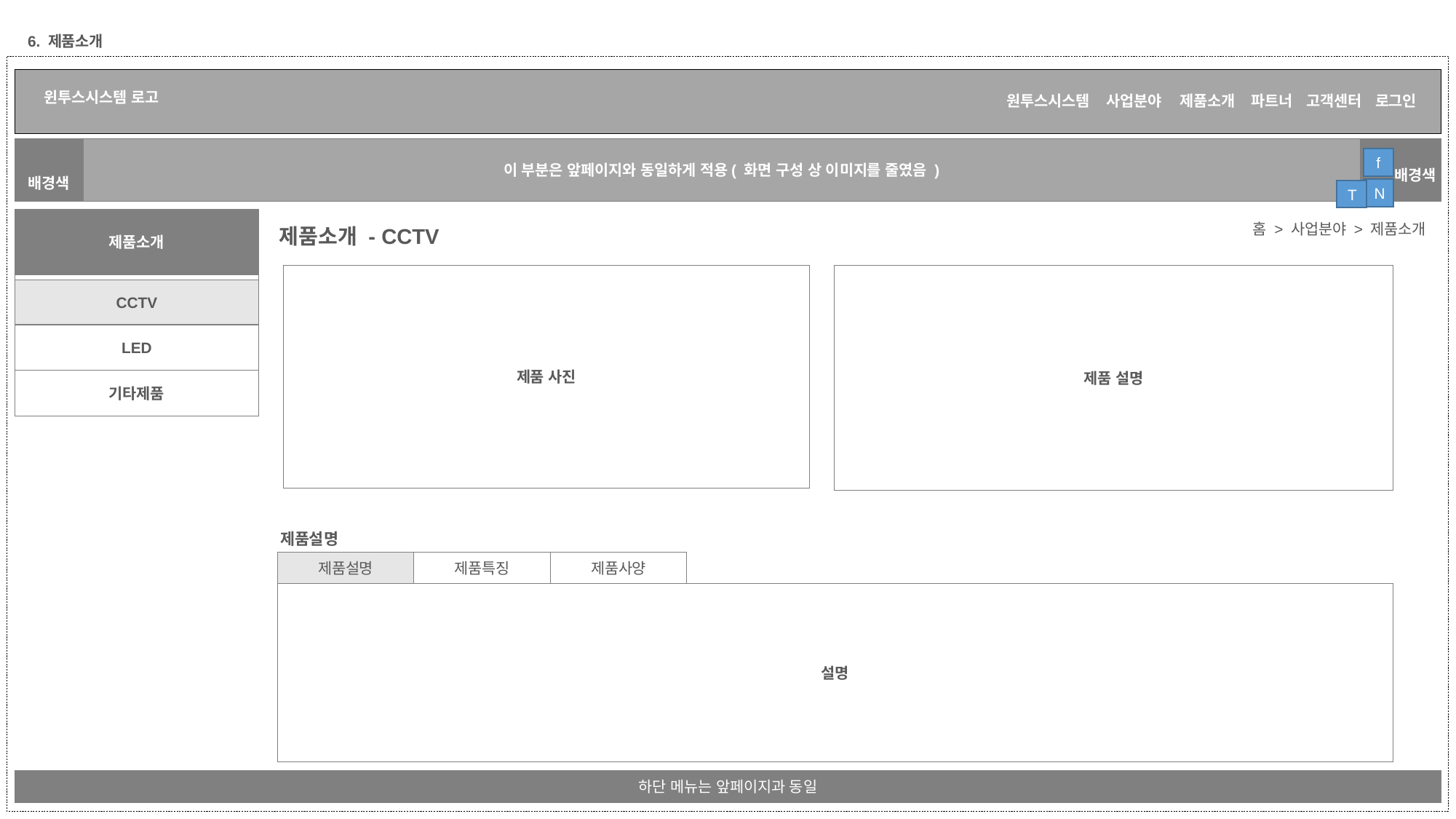

6. 제품소개

이 부분은 앞페이지와 동일하게 적용( 화면 구성 상 이미지를 줄였음 )
f
배경색
배경색
N
T
제품소개

홈 > 사업분야 > 제품소개
제품소개 - CCTV
제품 사진
제품 설명
CCTV
LED
기타제품
제품설명
제품설명
제품특징
제품사양
설명